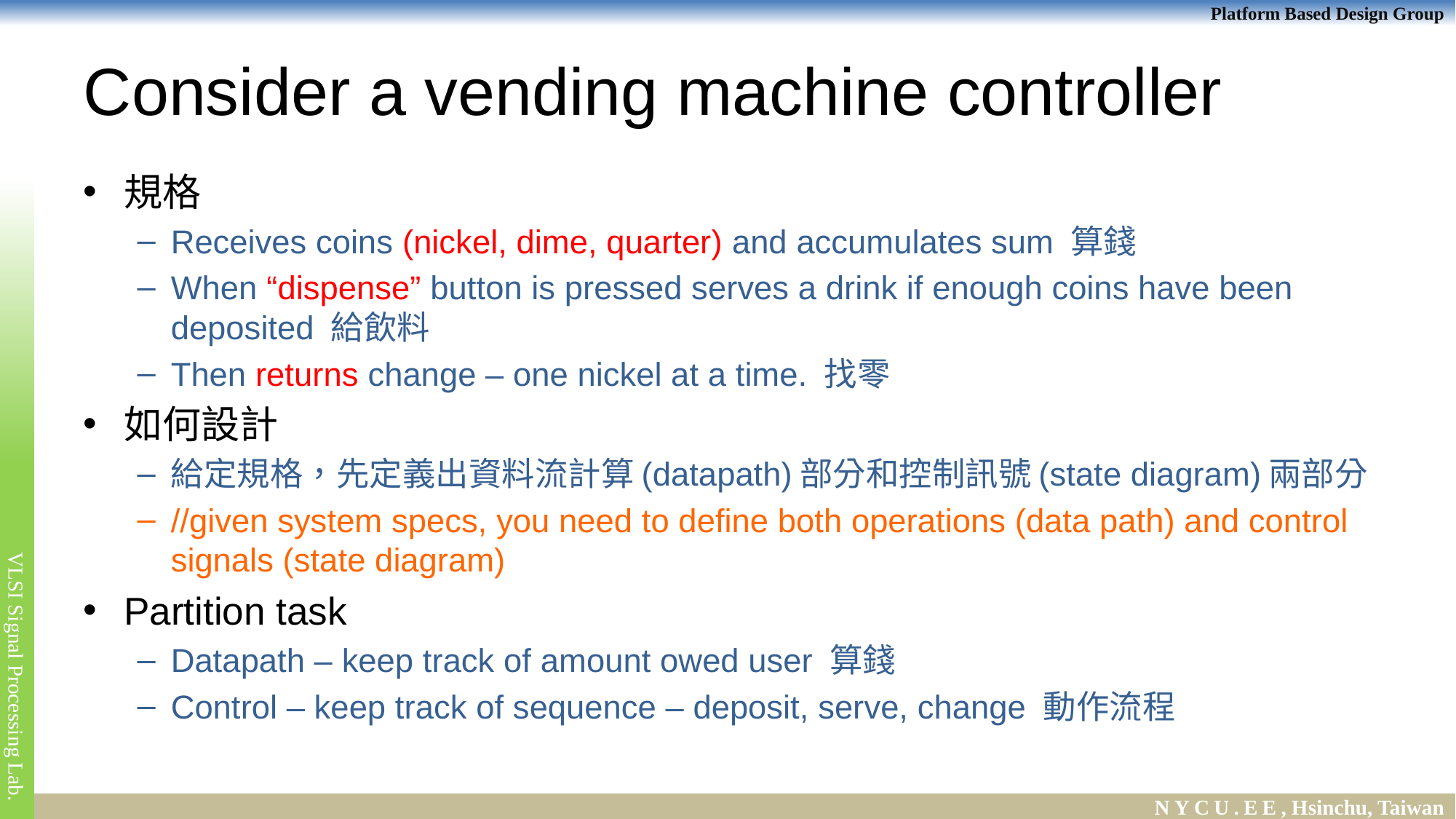

# Consider a vending machine controller
規格
Receives coins (nickel, dime, quarter) and accumulates sum 算錢
When “dispense” button is pressed serves a drink if enough coins have been deposited 給飲料
Then returns change – one nickel at a time. 找零
如何設計
給定規格，先定義出資料流計算(datapath)部分和控制訊號(state diagram)兩部分
//given system specs, you need to define both operations (data path) and control signals (state diagram)
Partition task
Datapath – keep track of amount owed user 算錢
Control – keep track of sequence – deposit, serve, change 動作流程